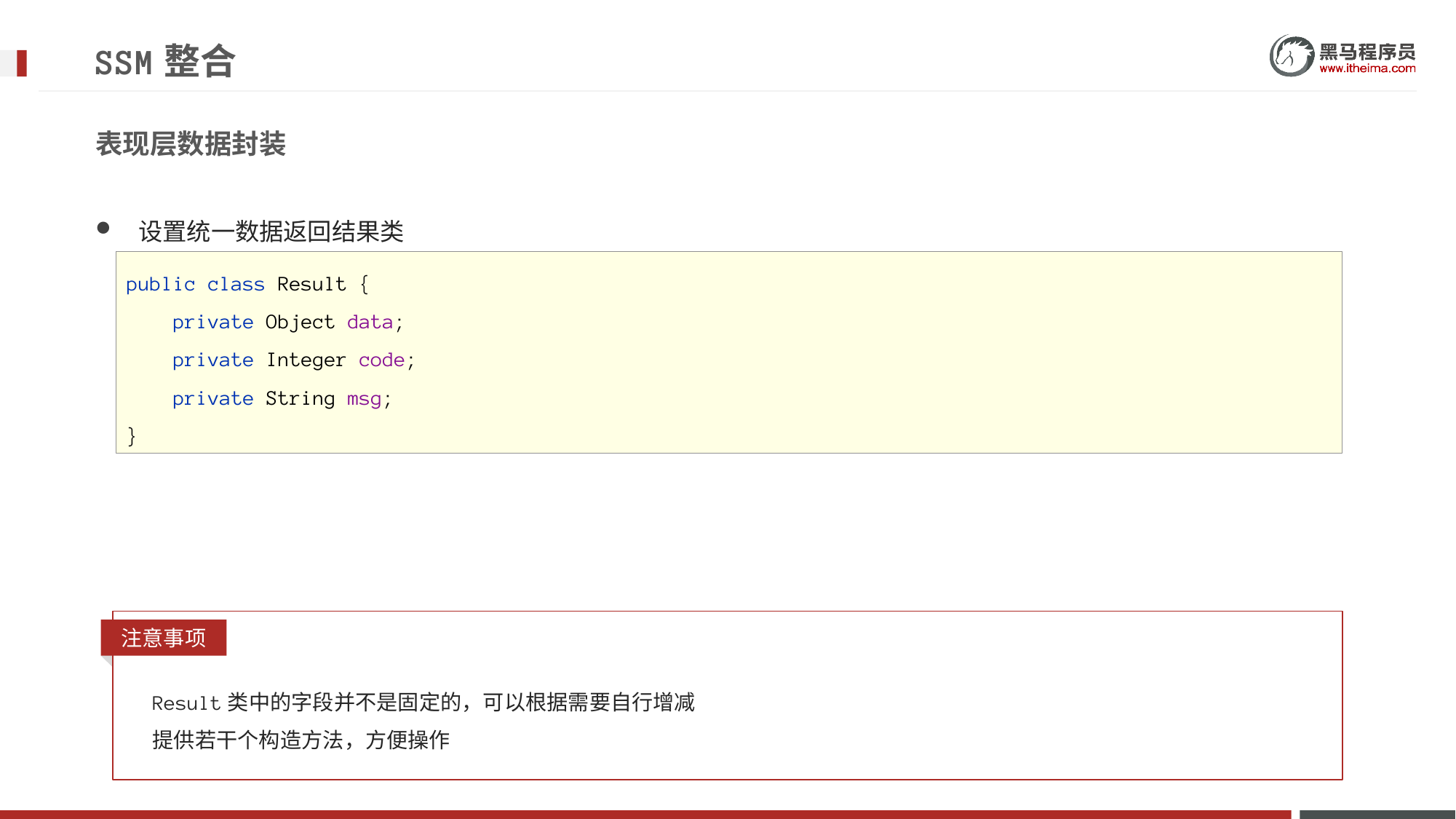

# SSM整合
表现层数据封装
设置统一数据返回结果类
public class Result {
    private Object data;
    private Integer code;
    private String msg;
}

注意事项

Result类中的字段并不是固定的，可以根据需要自行增减
提供若干个构造方法，方便操作